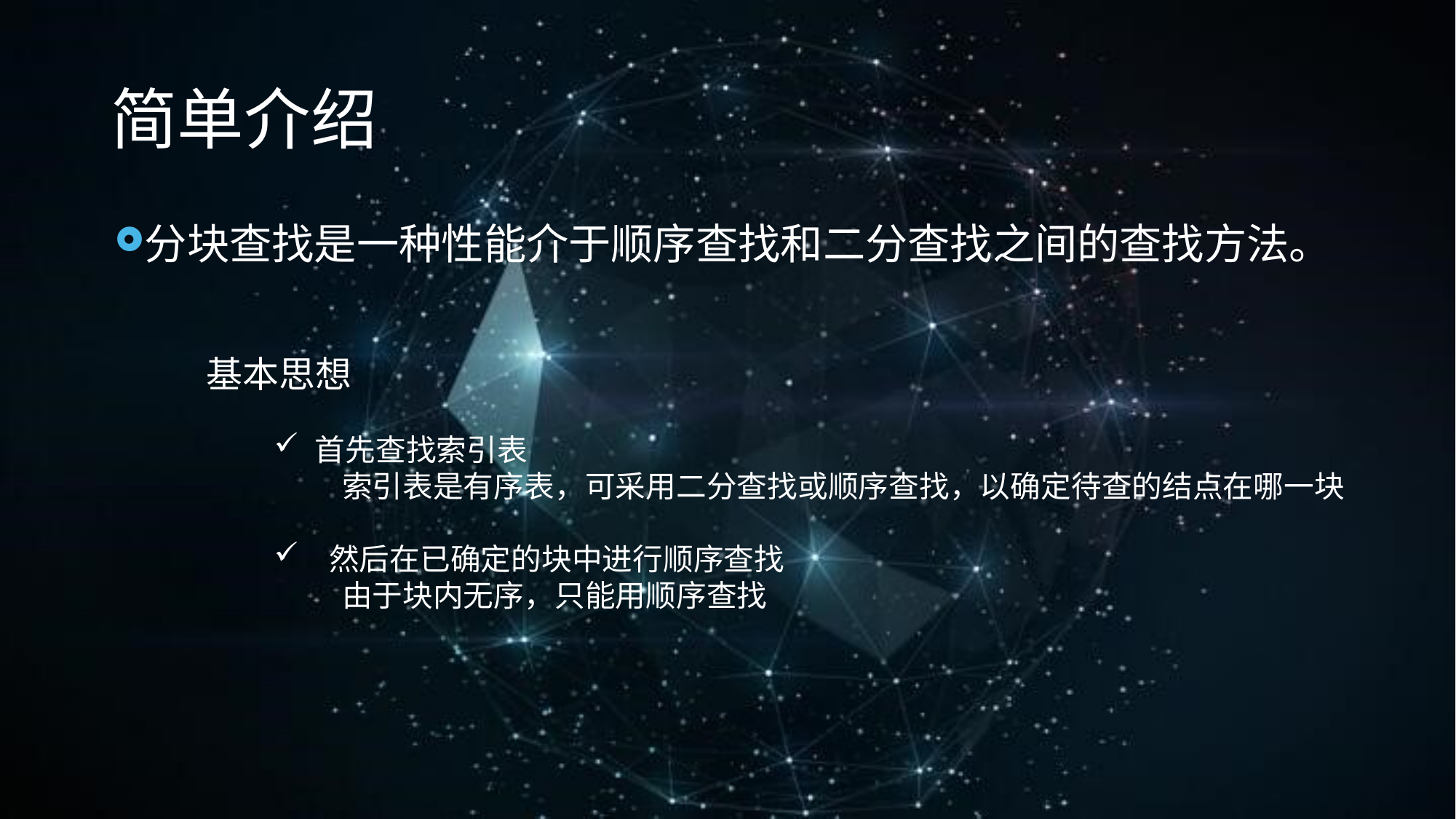

简单介绍
分块查找是一种性能介于顺序查找和二分查找之间的查找方法。
基本思想

首先查找索引表
         索引表是有序表，可采用二分查找或顺序查找，以确定待查的结点在哪一块

 然后在已确定的块中进行顺序查找
         由于块内无序，只能用顺序查找